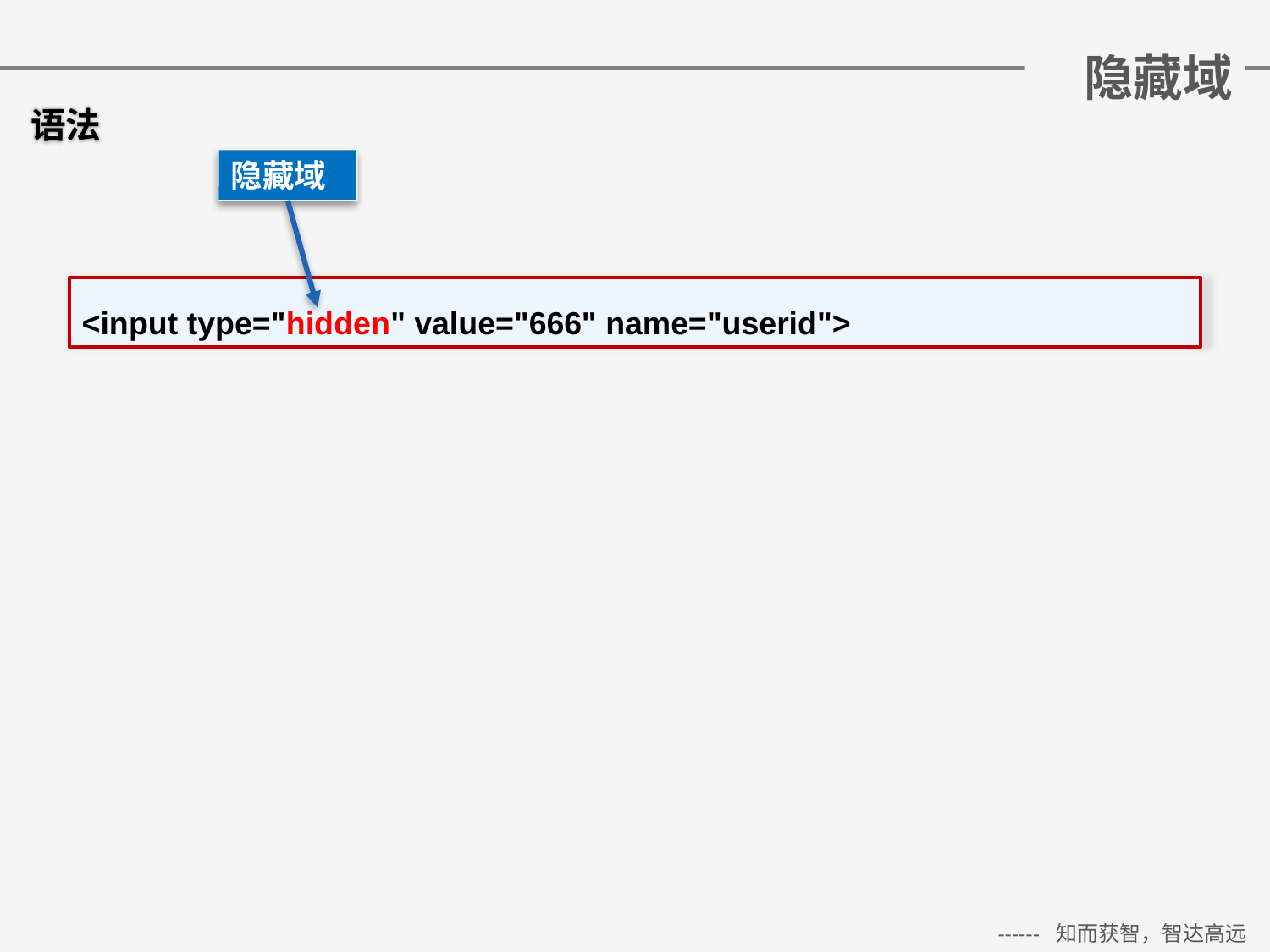

# 隐藏域
语法
隐藏域
<input type="hidden" value="666" name="userid">